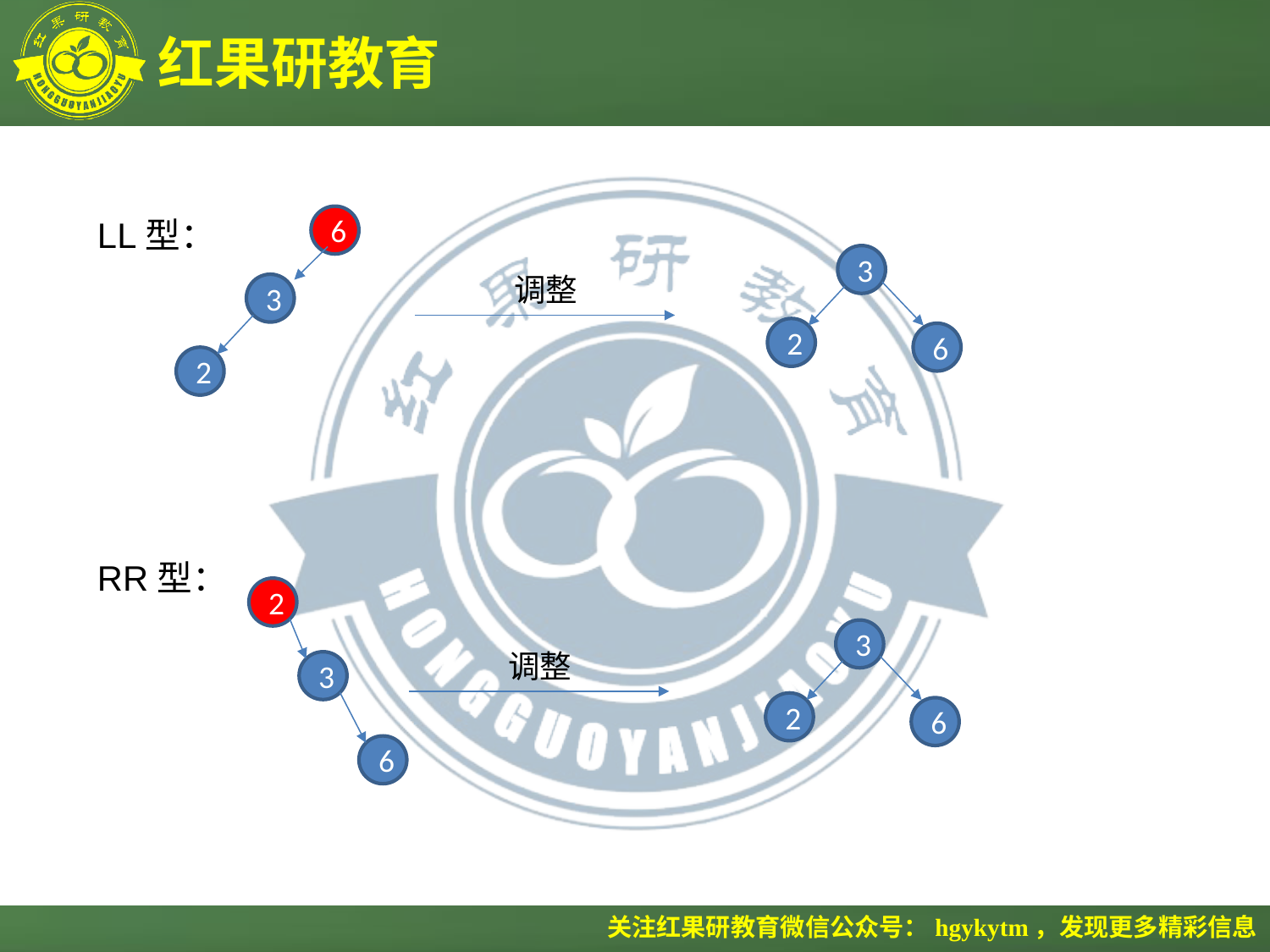

LL型：
6
3
调整
3
2
6
2
RR型：
2
3
调整
3
2
6
6